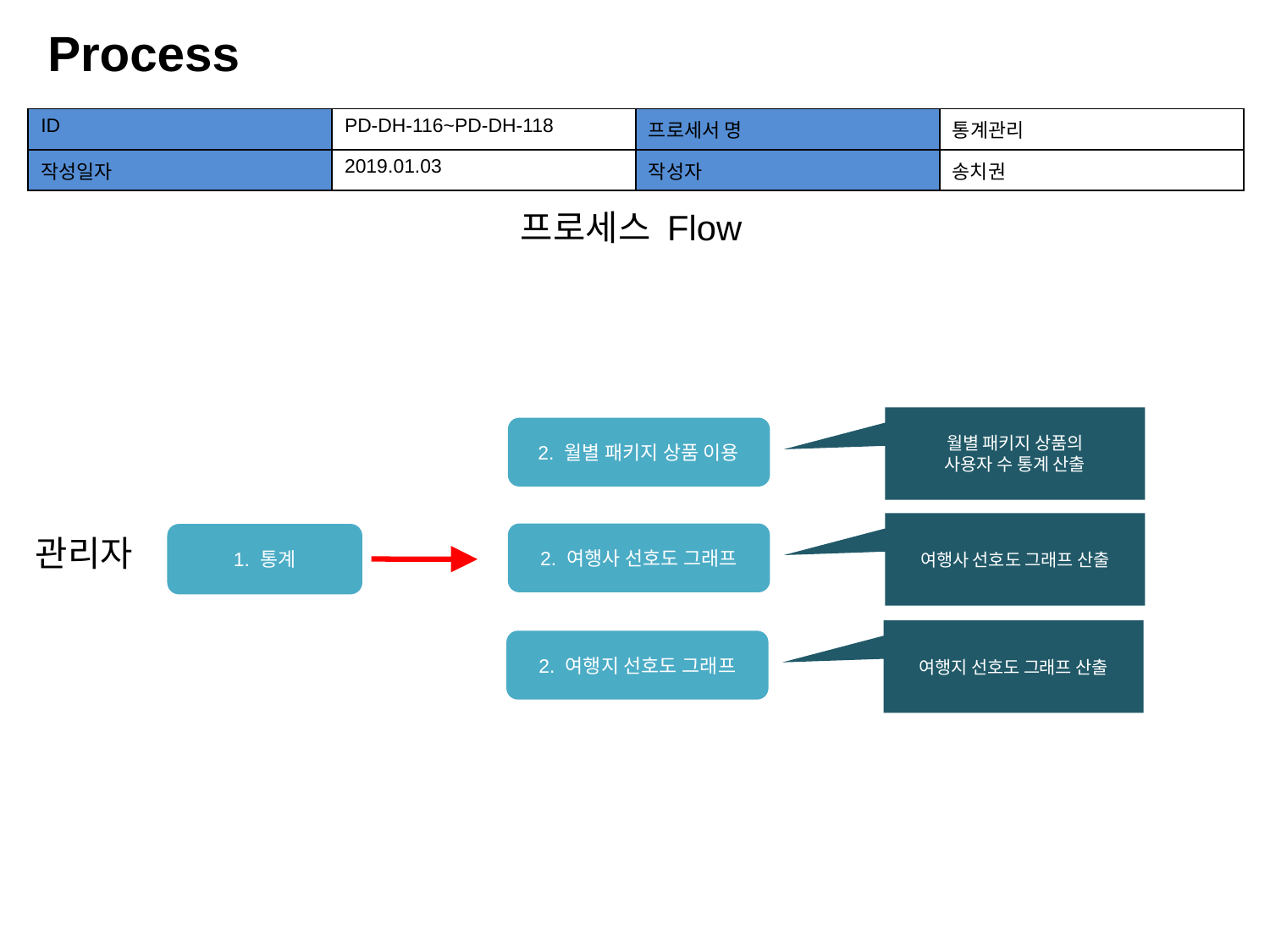

Process

| ID | PD-DH-116~PD-DH-118 | 프로세서 명 | 통계관리 |
| --- | --- | --- | --- |
| 작성일자 | 2019.01.03 | 작성자 | 송치권 |
프로세스 Flow
월별 패키지 상품의
사용자 수 통계 산출
2. 월별 패키지 상품 이용
여행사 선호도 그래프 산출
2. 여행사 선호도 그래프
1. 통계
관리자
여행지 선호도 그래프 산출
2. 여행지 선호도 그래프